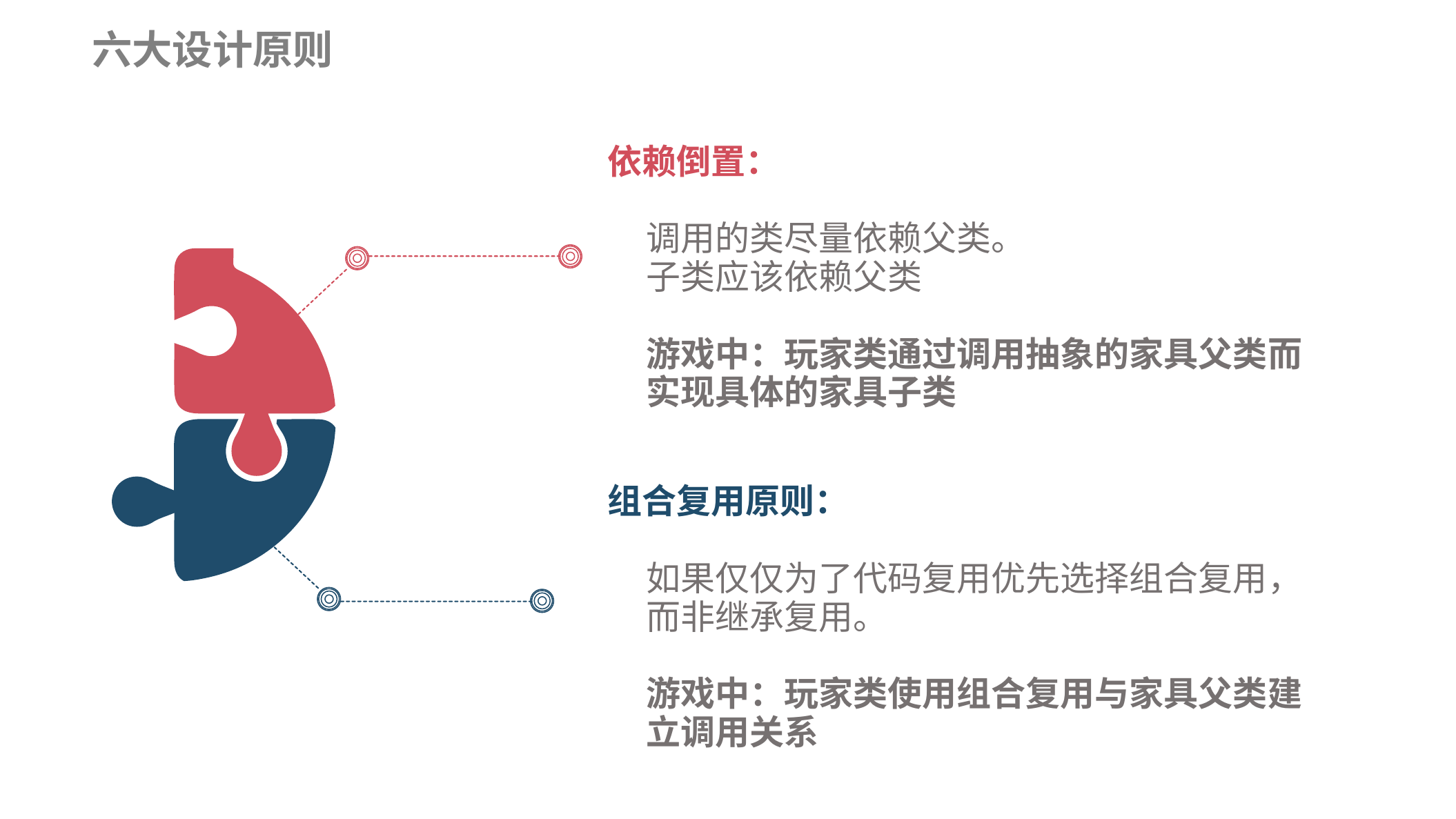

六大设计原则
依赖倒置：

	调用的类尽量依赖父类。
	子类应该依赖父类

	游戏中：玩家类通过调用抽象的家具父类而实现具体的家具子类

组合复用原则：

	如果仅仅为了代码复用优先选择组合复用，而非继承复用。

	游戏中：玩家类使用组合复用与家具父类建立调用关系